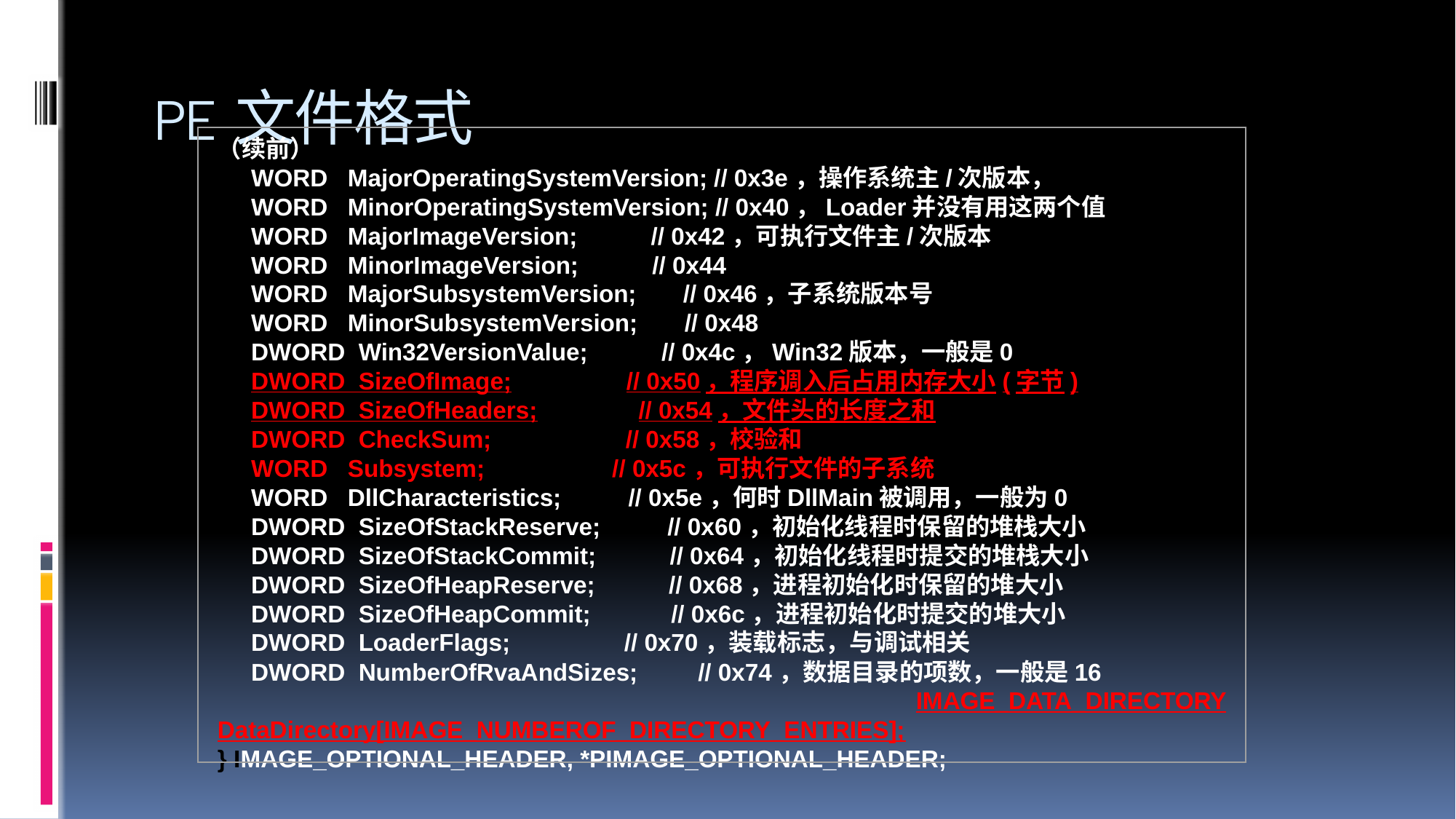

# PE文件格式

（续前）
     WORD   MajorOperatingSystemVersion; // 0x3e，操作系统主/次版本，
     WORD   MinorOperatingSystemVersion; // 0x40，Loader并没有用这两个值
     WORD   MajorImageVersion;           // 0x42，可执行文件主/次版本
     WORD   MinorImageVersion;           // 0x44
     WORD   MajorSubsystemVersion;       // 0x46，子系统版本号
     WORD   MinorSubsystemVersion;       // 0x48
     DWORD  Win32VersionValue;           // 0x4c，Win32版本，一般是0
     DWORD  SizeOfImage;                 // 0x50，程序调入后占用内存大小(字节)
     DWORD  SizeOfHeaders;               // 0x54，文件头的长度之和
     DWORD  CheckSum;                    // 0x58，校验和
     WORD   Subsystem;                   // 0x5c，可执行文件的子系统
     WORD   DllCharacteristics;          // 0x5e，何时DllMain被调用，一般为0
     DWORD  SizeOfStackReserve;          // 0x60，初始化线程时保留的堆栈大小
     DWORD  SizeOfStackCommit;           // 0x64，初始化线程时提交的堆栈大小
     DWORD  SizeOfHeapReserve;           // 0x68，进程初始化时保留的堆大小
     DWORD  SizeOfHeapCommit;            // 0x6c，进程初始化时提交的堆大小
     DWORD  LoaderFlags;                 // 0x70，装载标志，与调试相关
     DWORD  NumberOfRvaAndSizes;         // 0x74，数据目录的项数，一般是16
     IMAGE_DATA_DIRECTORY DataDirectory[IMAGE_NUMBEROF_DIRECTORY_ENTRIES];
} IMAGE_OPTIONAL_HEADER, *PIMAGE_OPTIONAL_HEADER;